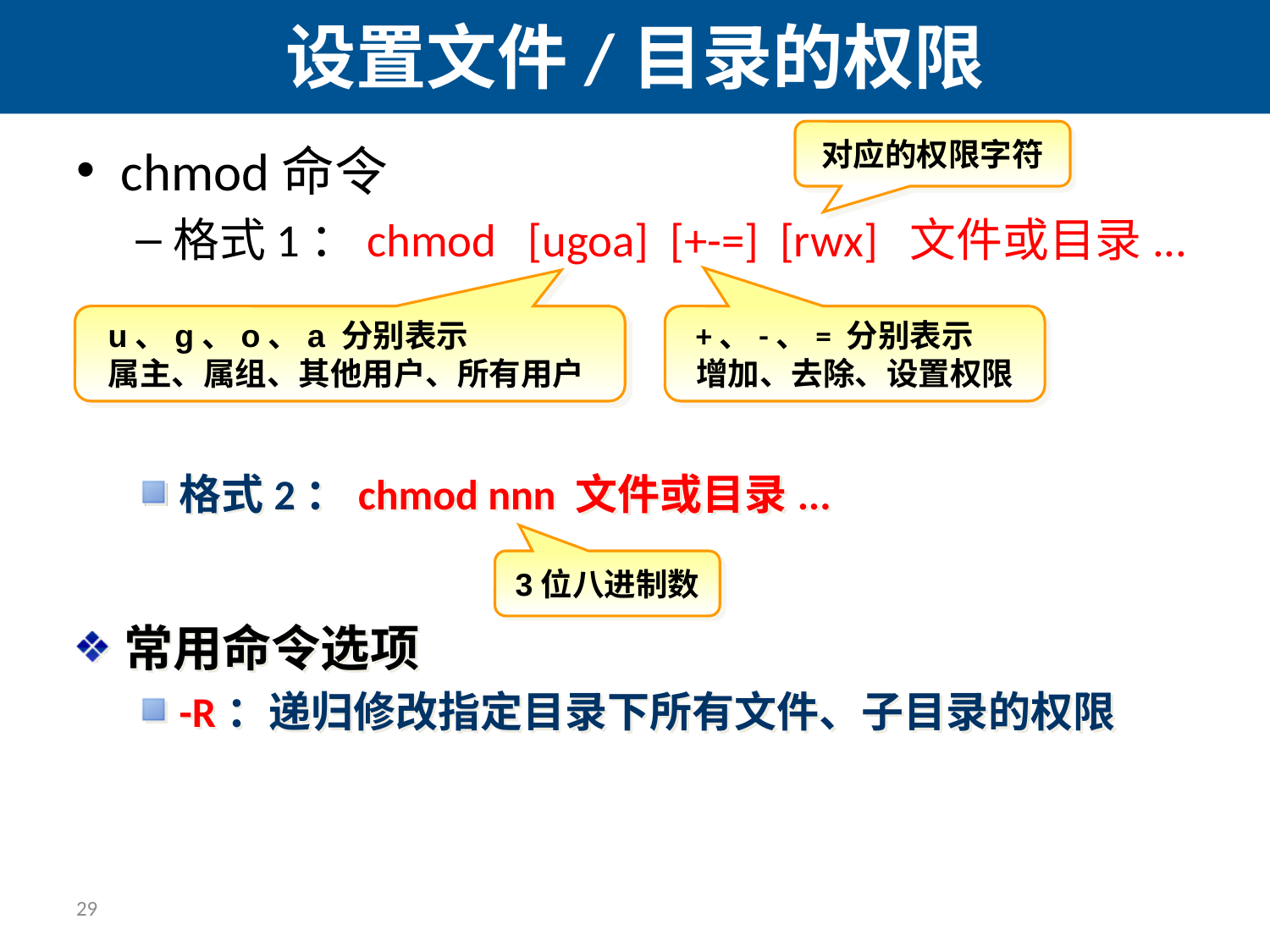

# 设置文件/目录的权限
对应的权限字符
chmod命令
格式1：chmod   [ugoa]  [+-=]  [rwx]  文件或目录...
u、g、o、a 分别表示
属主、属组、其他用户、所有用户
+、-、= 分别表示
增加、去除、设置权限
格式2：chmod nnn 文件或目录...
3位八进制数
常用命令选项
-R：递归修改指定目录下所有文件、子目录的权限
29